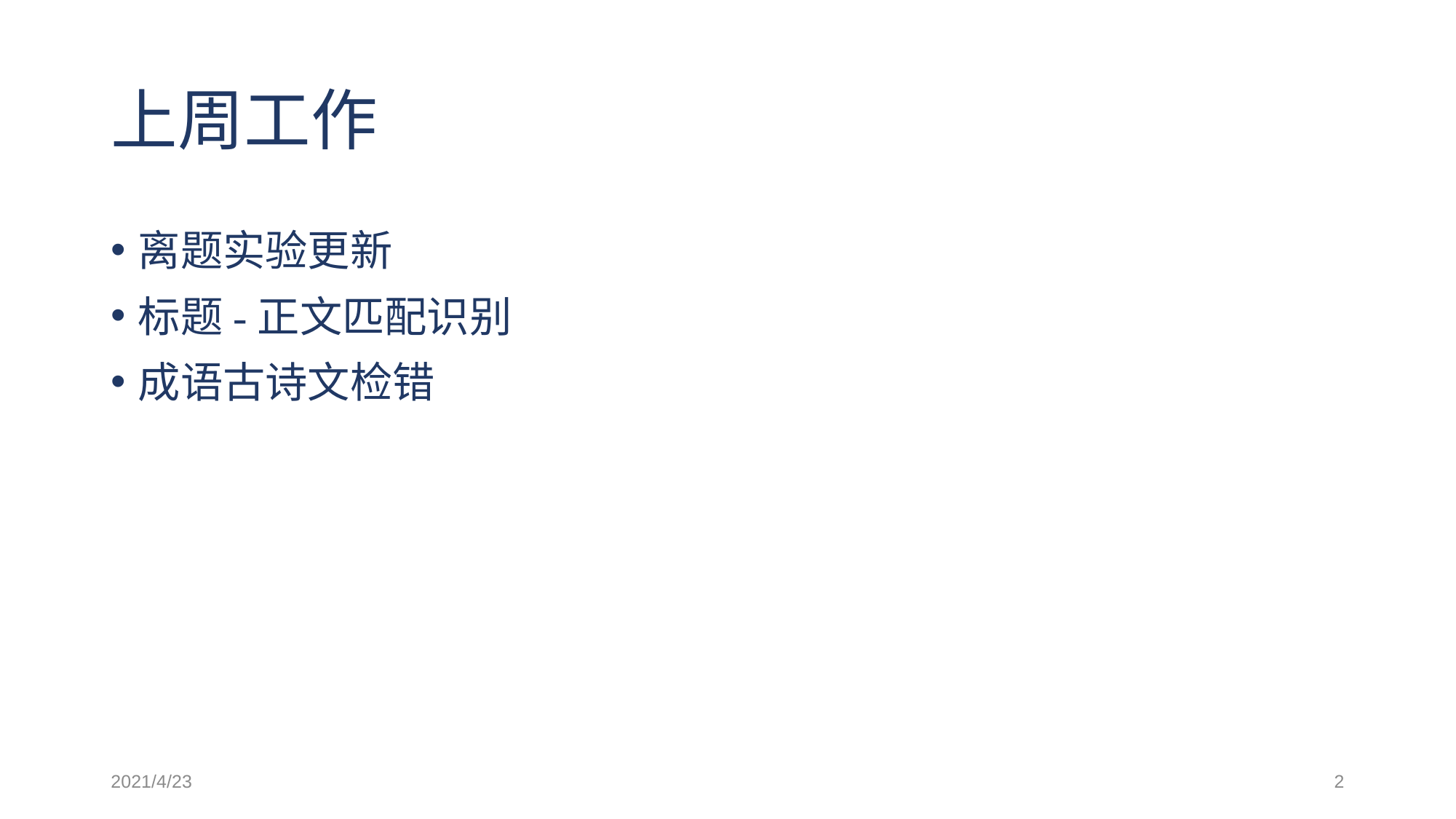

# 上周工作
离题实验更新
标题-正文匹配识别
成语古诗文检错
2021/4/23
2